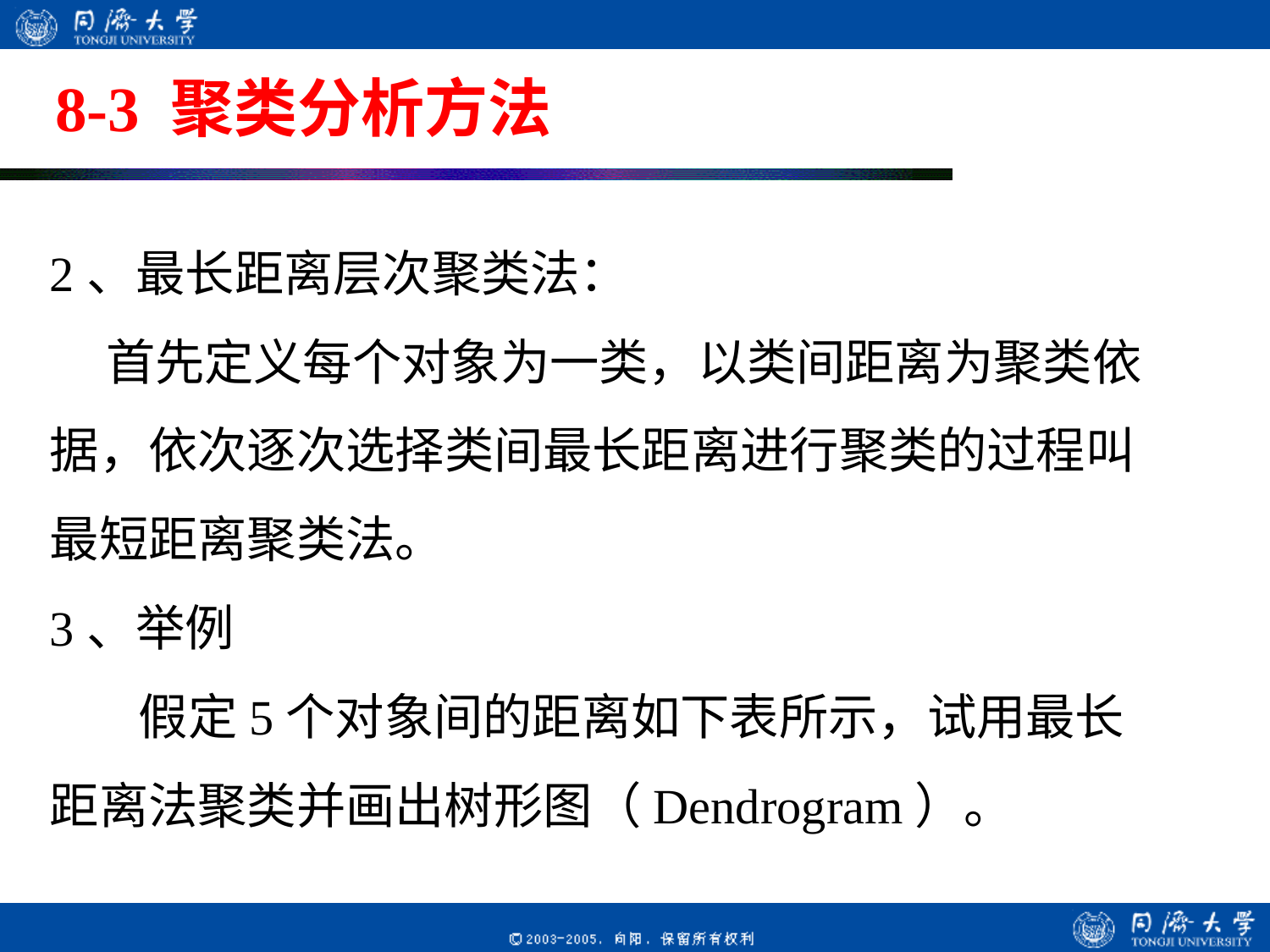

# 8-3 聚类分析方法
2、最长距离层次聚类法：
    首先定义每个对象为一类，以类间距离为聚类依据，依次逐次选择类间最长距离进行聚类的过程叫最短距离聚类法。
3、举例
       假定5个对象间的距离如下表所示，试用最长距离法聚类并画出树形图（Dendrogram）。